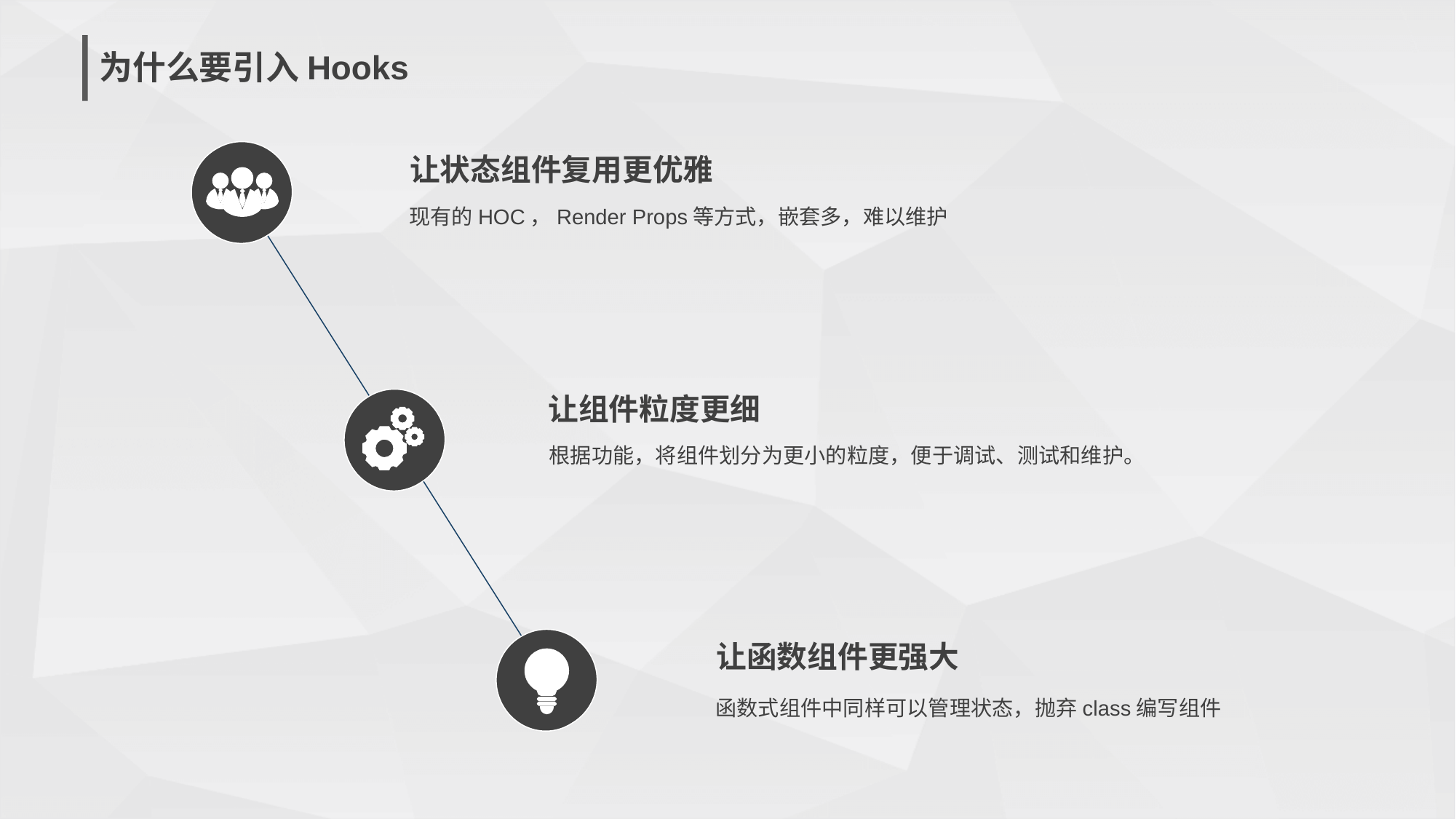

让状态组件复用更优雅
现有的HOC，Render Props等方式，嵌套多，难以维护

让组件粒度更细
根据功能，将组件划分为更小的粒度，便于调试、测试和维护。

让函数组件更强大
函数式组件中同样可以管理状态，抛弃class编写组件